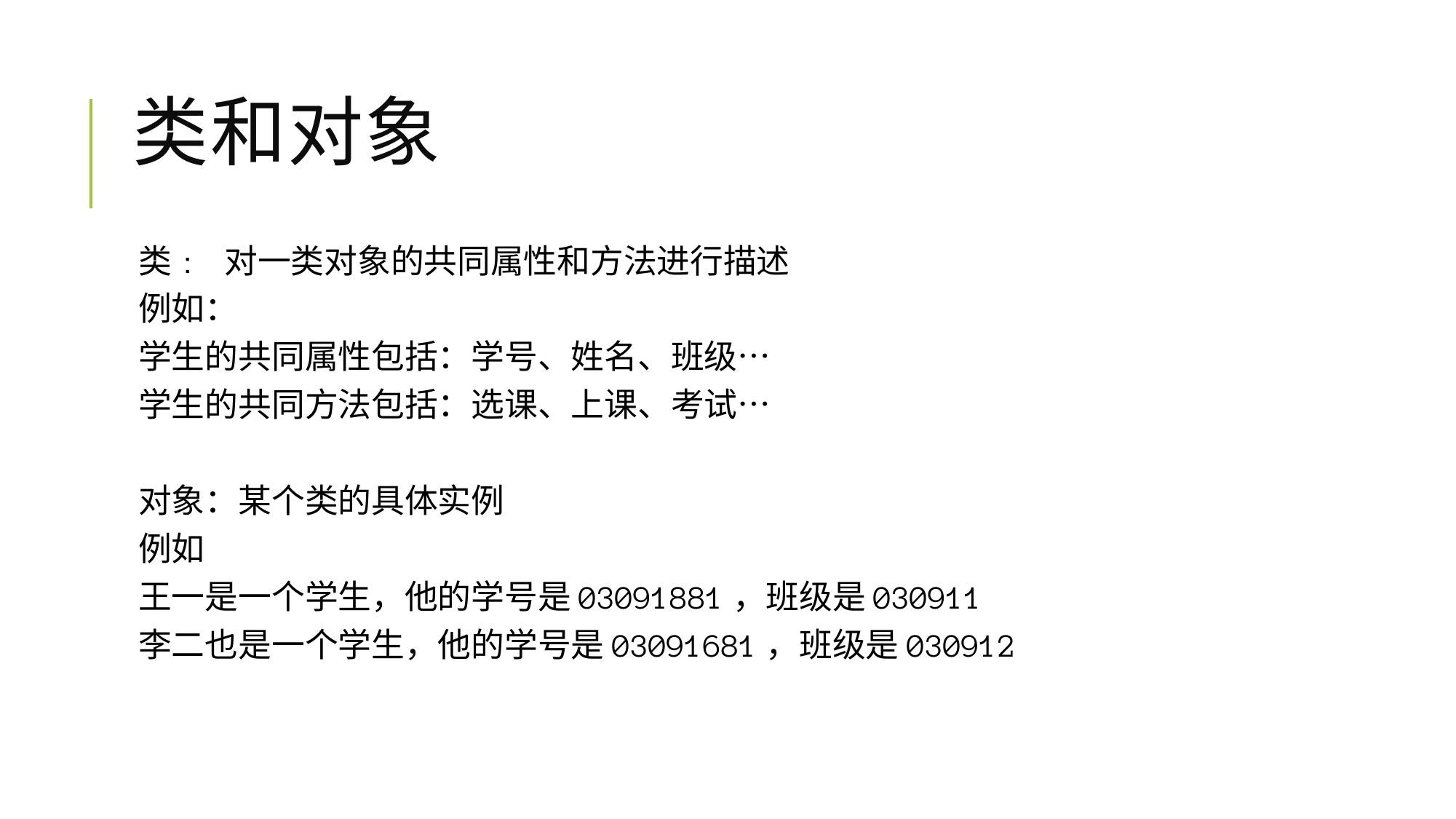

# 类和对象
类: 对一类对象的共同属性和方法进行描述
例如：
学生的共同属性包括：学号、姓名、班级…
学生的共同方法包括：选课、上课、考试…

对象：某个类的具体实例
例如
王一是一个学生，他的学号是03091881，班级是030911
李二也是一个学生，他的学号是03091681，班级是030912